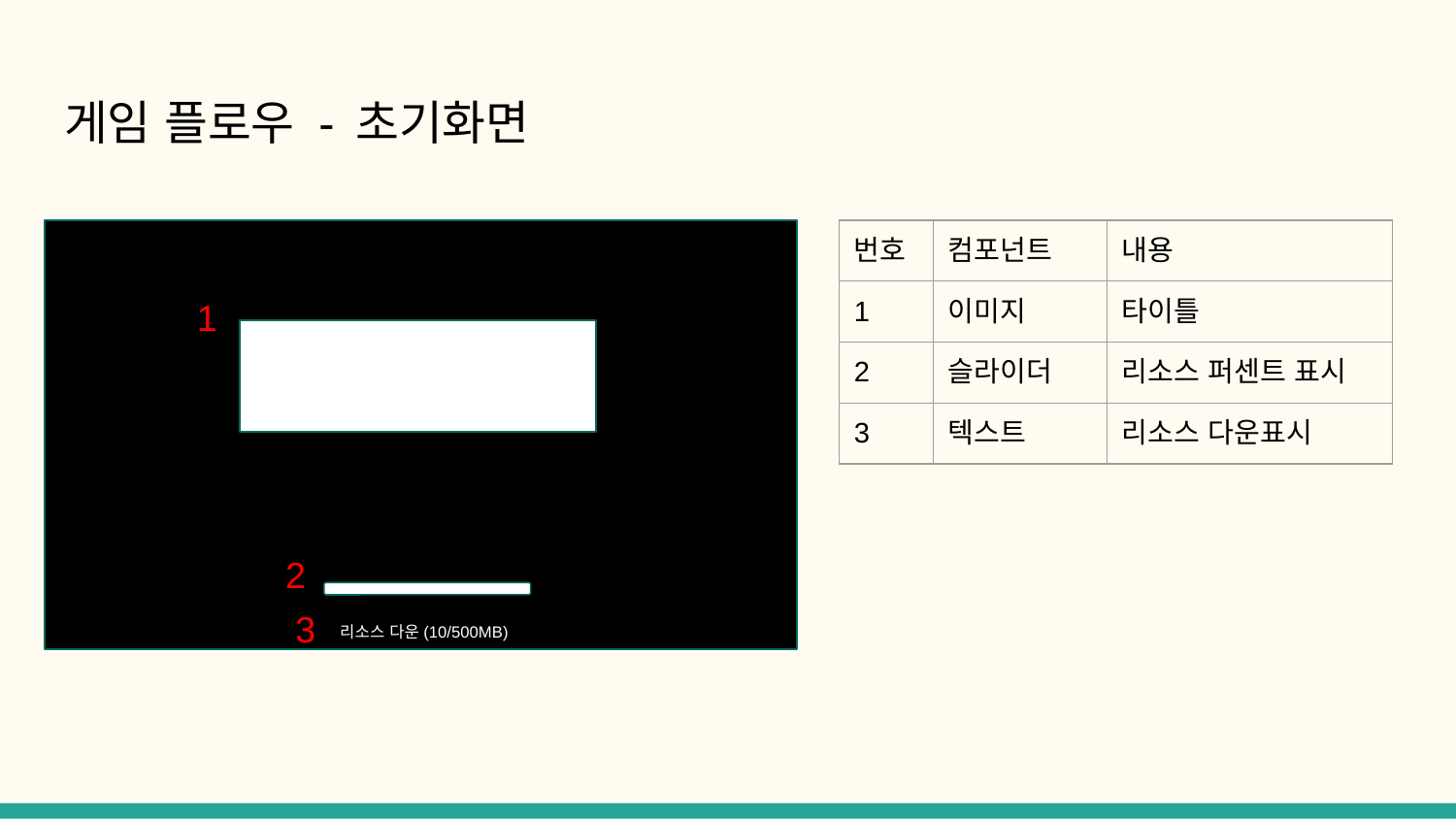

# 게임 플로우 - 초기화면

| 번호 | 컴포넌트 | 내용 |
| --- | --- | --- |
| 1 | 이미지 | 타이틀 |
| 2 | 슬라이더 | 리소스 퍼센트 표시 |
| 3 | 텍스트 | 리소스 다운표시 |
1

2

3
리소스 다운(10/500MB)